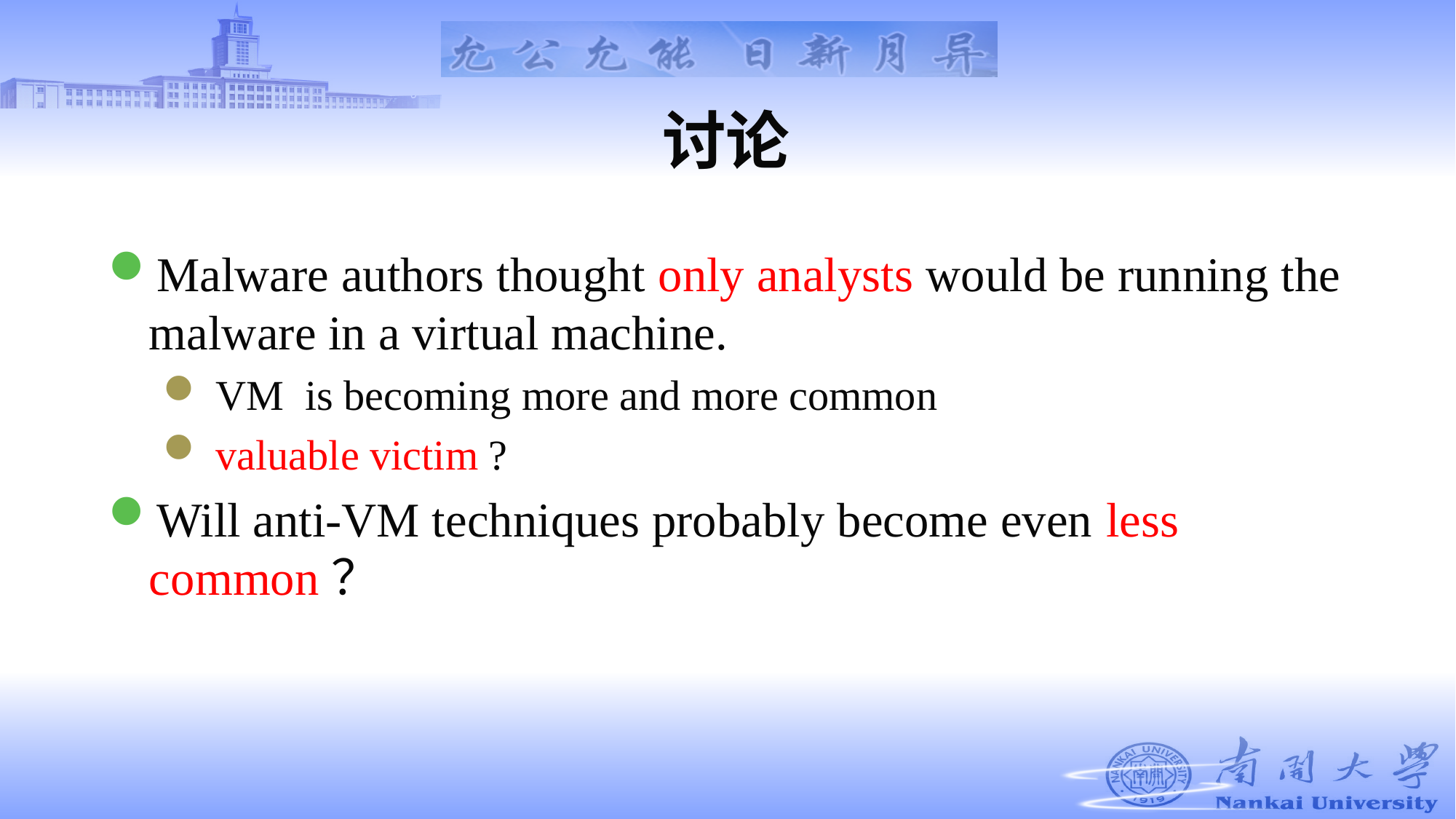

# 讨论
Malware authors thought only analysts would be running the malware in a virtual machine.
 VM  is becoming more and more common
 valuable victim ?
Will anti-VM techniques probably become even less common？